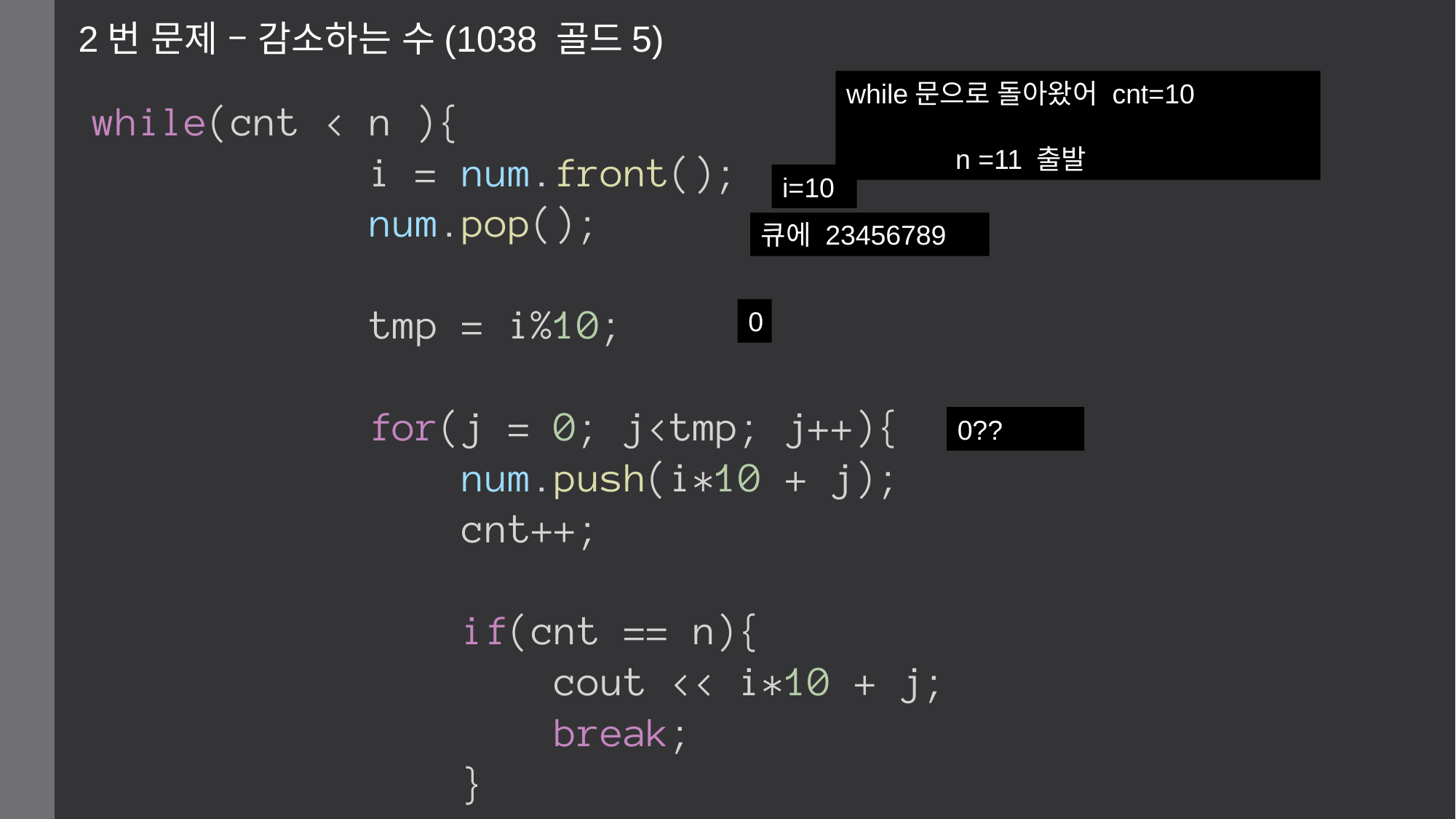

2번 문제 – 감소하는 수(1038 골드5)
while문으로 돌아왔어 cnt=10
					n =11 출발
while(cnt < n ){
            i = num.front();
            num.pop();
            tmp = i%10;
            for(j = 0; j<tmp; j++){
                num.push(i*10 + j);
                cnt++;
                if(cnt == n){
                    cout << i*10 + j;
                    break;
                }
i=10
큐에 23456789
0
0??